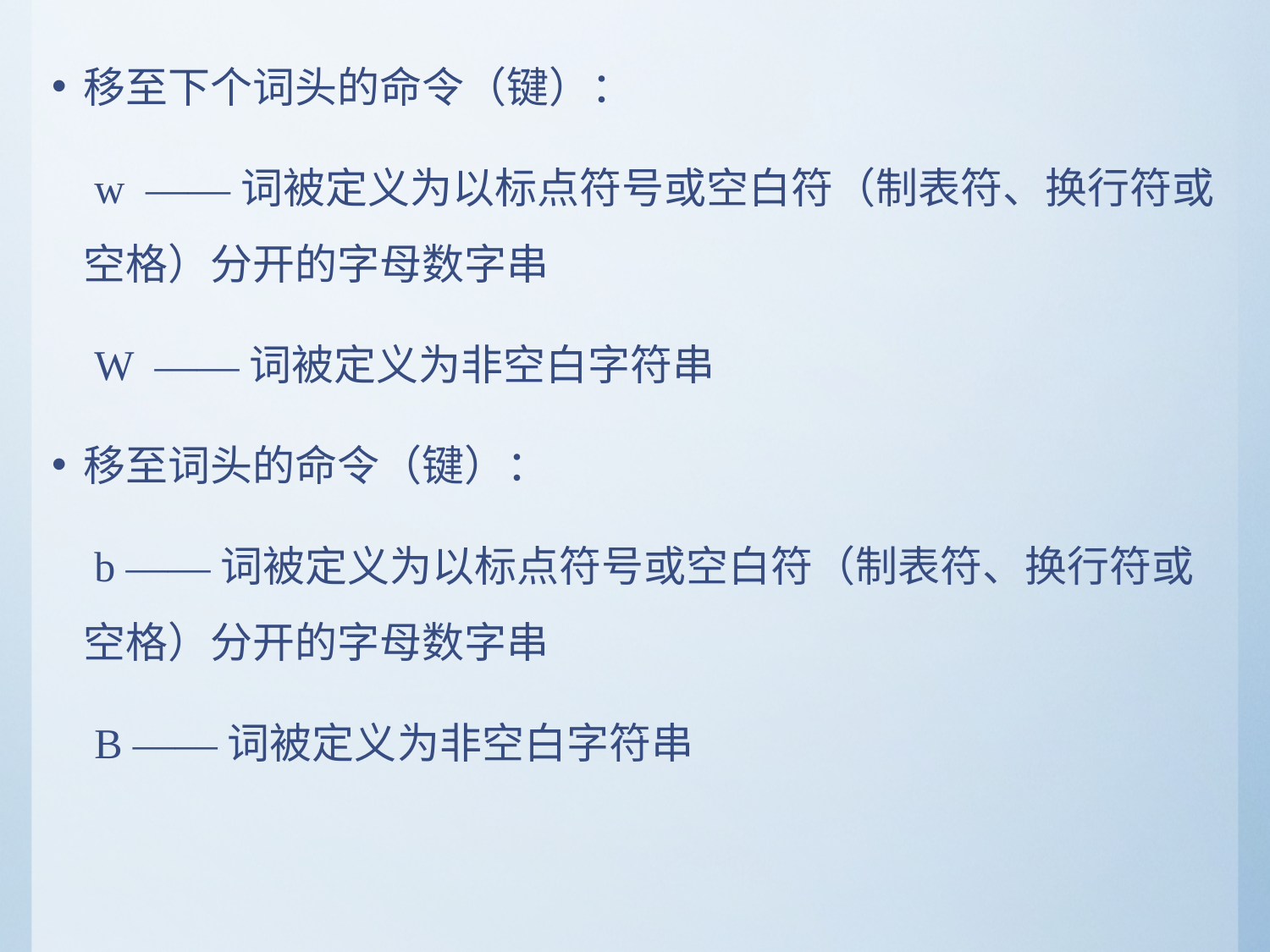

移至下个词头的命令（键）：
    w  ——词被定义为以标点符号或空白符（制表符、换行符或空格）分开的字母数字串
    W  ——词被定义为非空白字符串
移至词头的命令（键）：
    b ——词被定义为以标点符号或空白符（制表符、换行符或空格）分开的字母数字串
    B ——词被定义为非空白字符串